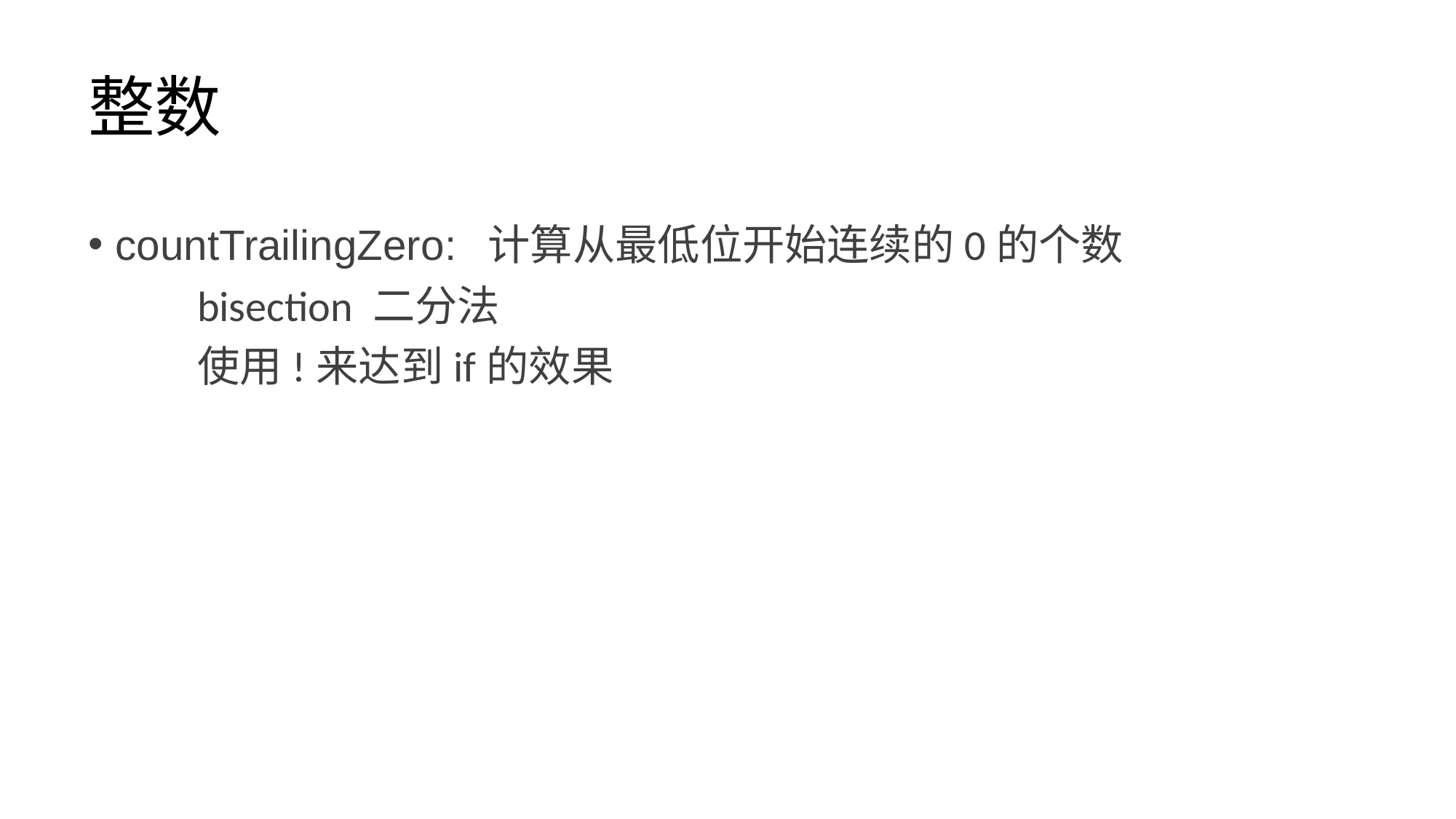

# 整数
countTrailingZero:  计算从最低位开始连续的0的个数
	bisection 二分法
	使用!来达到if的效果